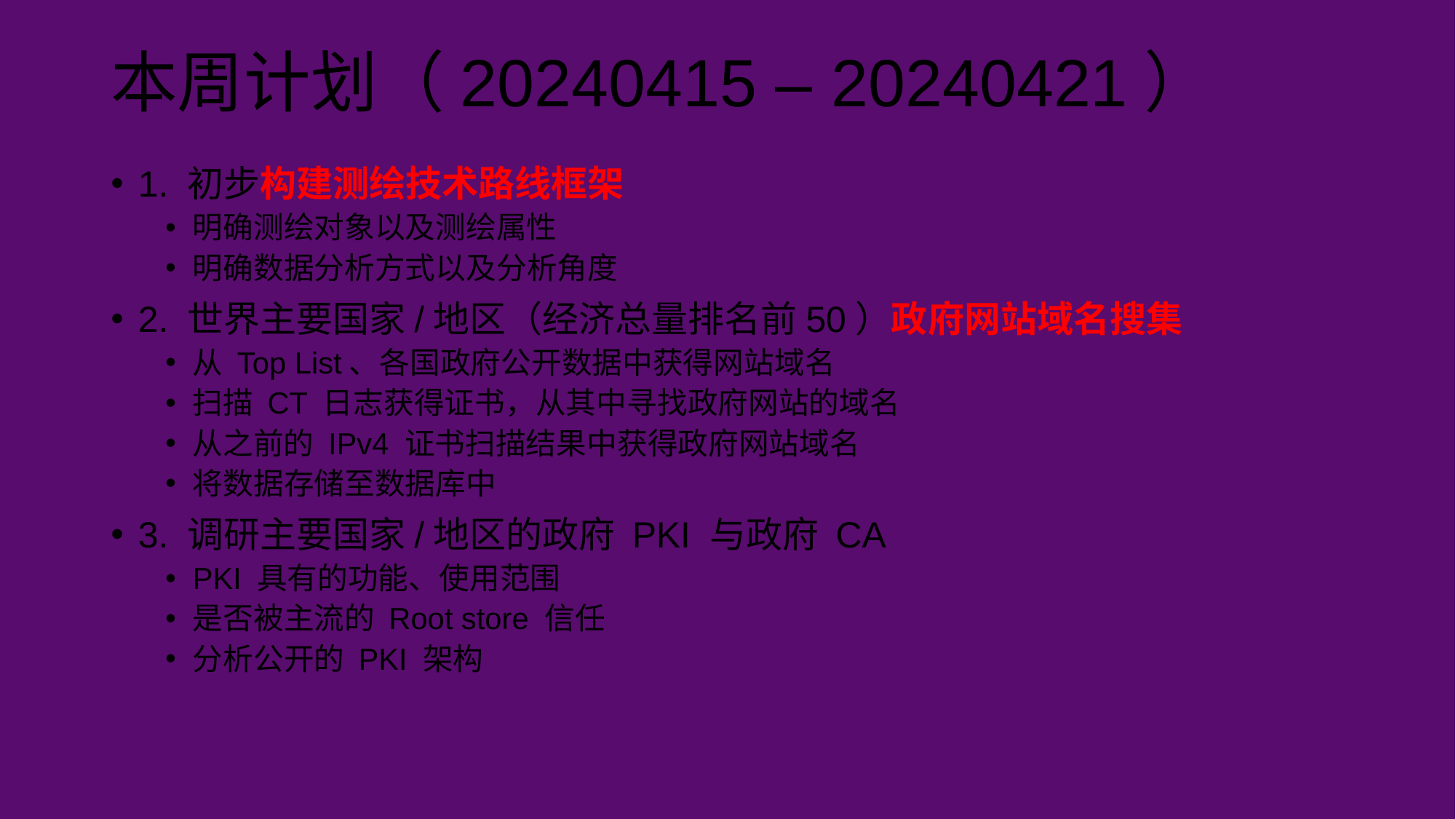

# 本周计划（20240415 – 20240421）
1. 初步构建测绘技术路线框架
明确测绘对象以及测绘属性
明确数据分析方式以及分析角度
2. 世界主要国家/地区（经济总量排名前50）政府网站域名搜集
从 Top List、各国政府公开数据中获得网站域名
扫描 CT 日志获得证书，从其中寻找政府网站的域名
从之前的 IPv4 证书扫描结果中获得政府网站域名
将数据存储至数据库中
3. 调研主要国家/地区的政府 PKI 与政府 CA
PKI 具有的功能、使用范围
是否被主流的 Root store 信任
分析公开的 PKI 架构